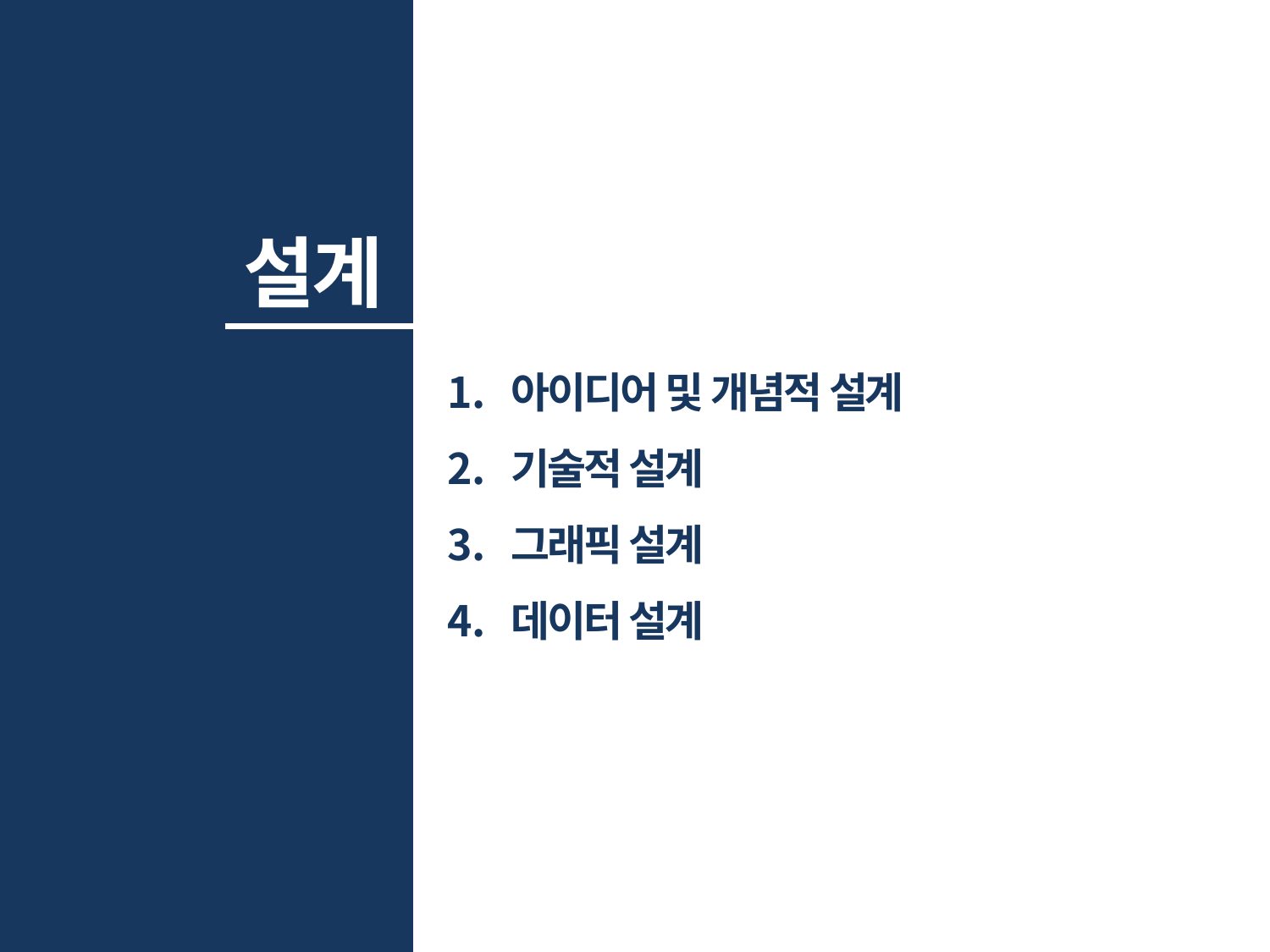

설계
아이디어 및 개념적 설계
기술적 설계
그래픽 설계
데이터 설계